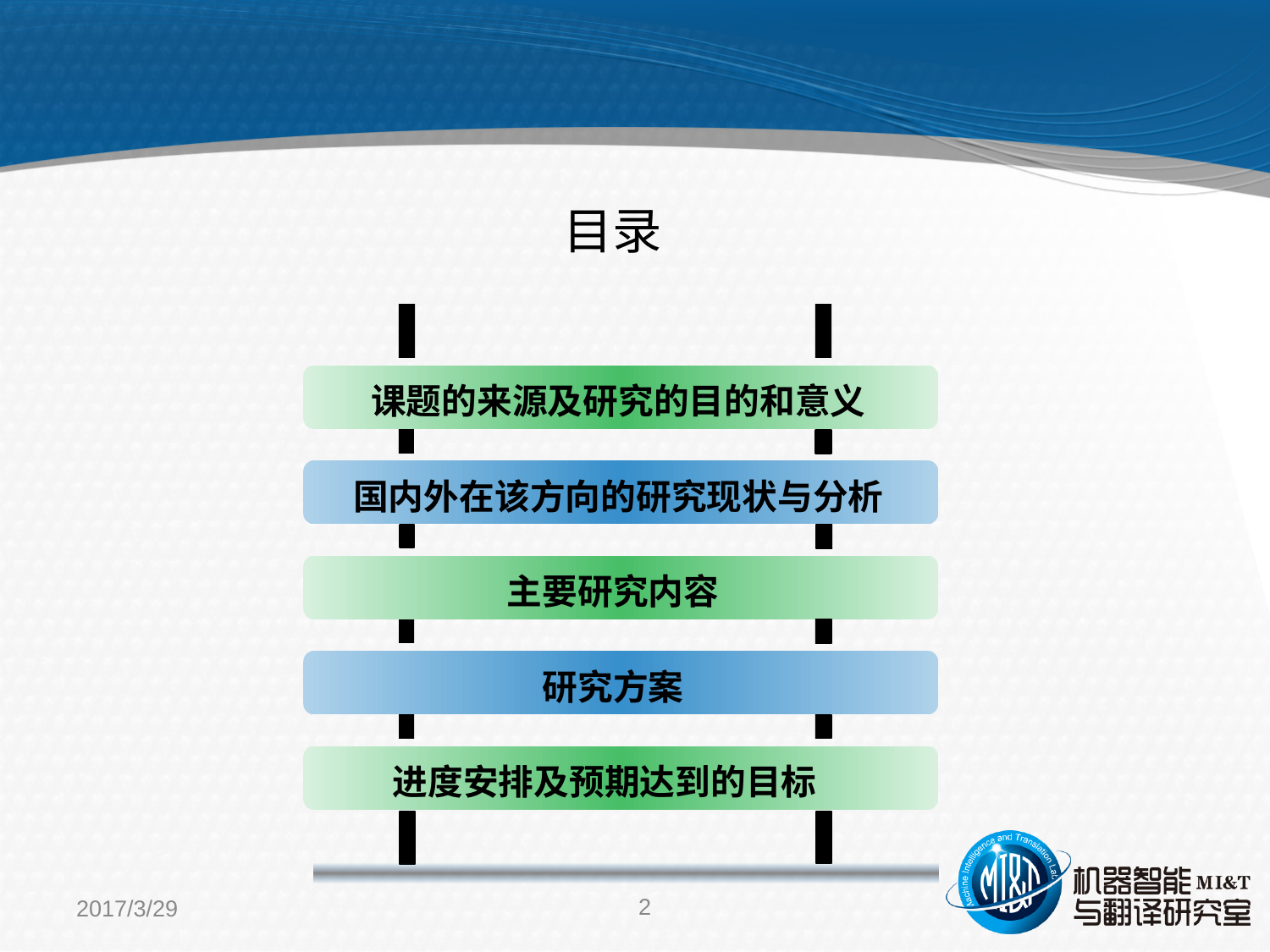

目录

课题的来源及研究的目的和意义

国内外在该方向的研究现状与分析

主要研究内容

研究方案

进度安排及预期达到的目标

2
2017/3/29